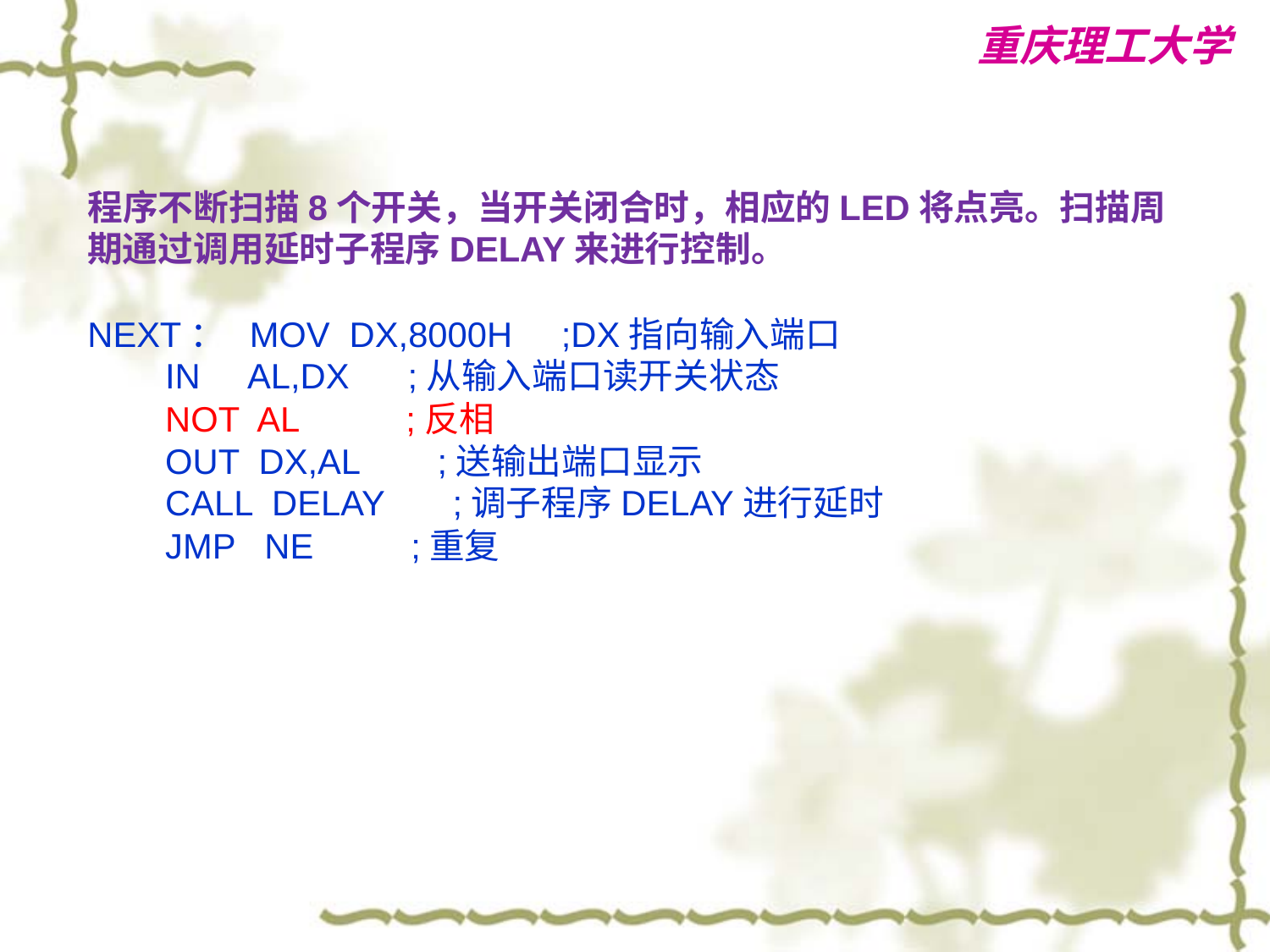

程序不断扫描8个开关，当开关闭合时，相应的LED将点亮。扫描周期通过调用延时子程序DELAY来进行控制。

NEXT：  MOV  DX,8000H     ;DX指向输入端口
        IN     AL,DX      ;从输入端口读开关状态
        NOT  AL           ;反相
        OUT  DX,AL        ;送输出端口显示
        CALL  DELAY       ;调子程序DELAY进行延时
        JMP   NE          ;重复